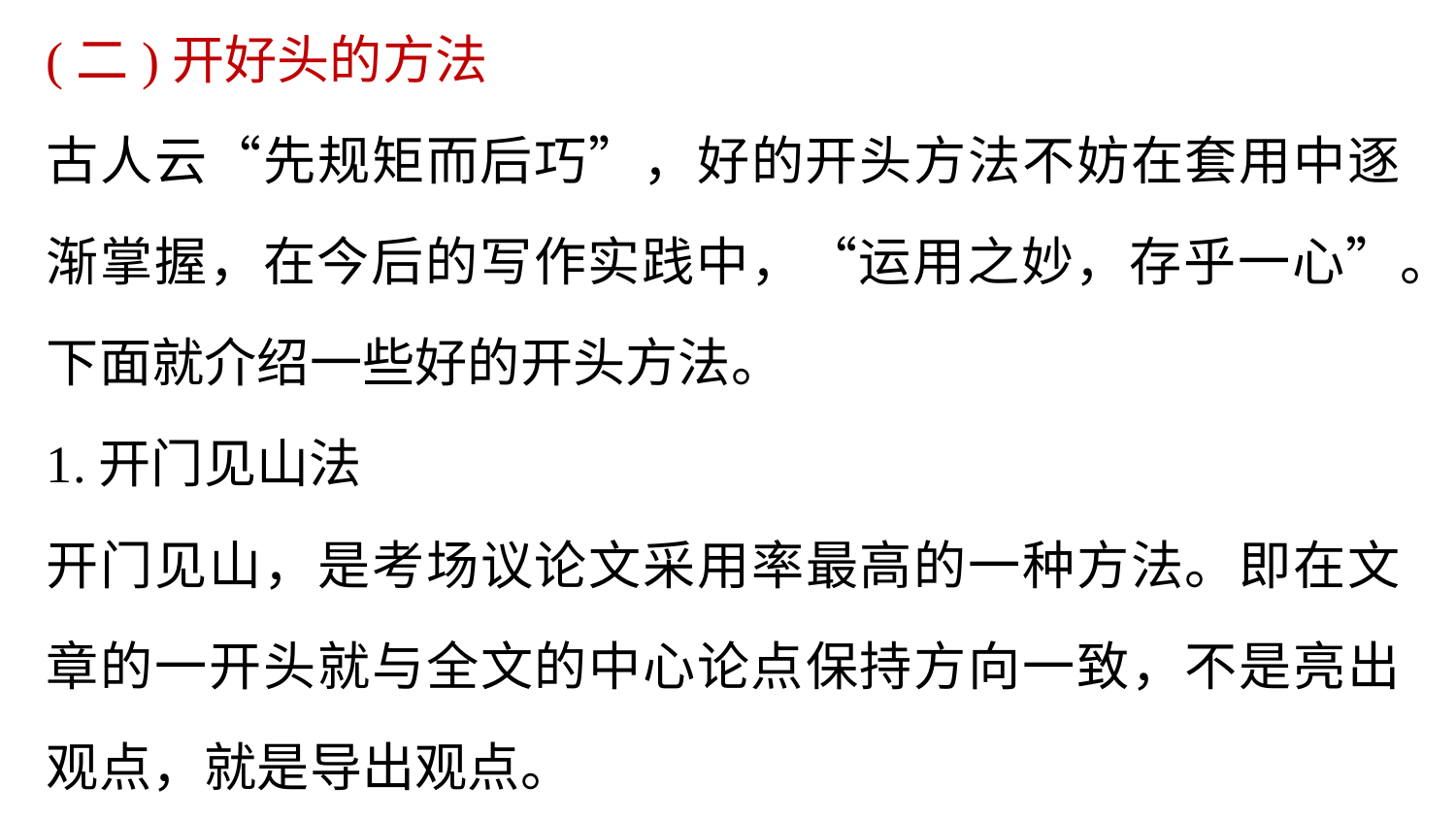

(二)开好头的方法
古人云“先规矩而后巧”，好的开头方法不妨在套用中逐渐掌握，在今后的写作实践中，“运用之妙，存乎一心”。下面就介绍一些好的开头方法。
1.开门见山法
开门见山，是考场议论文采用率最高的一种方法。即在文章的一开头就与全文的中心论点保持方向一致，不是亮出观点，就是导出观点。